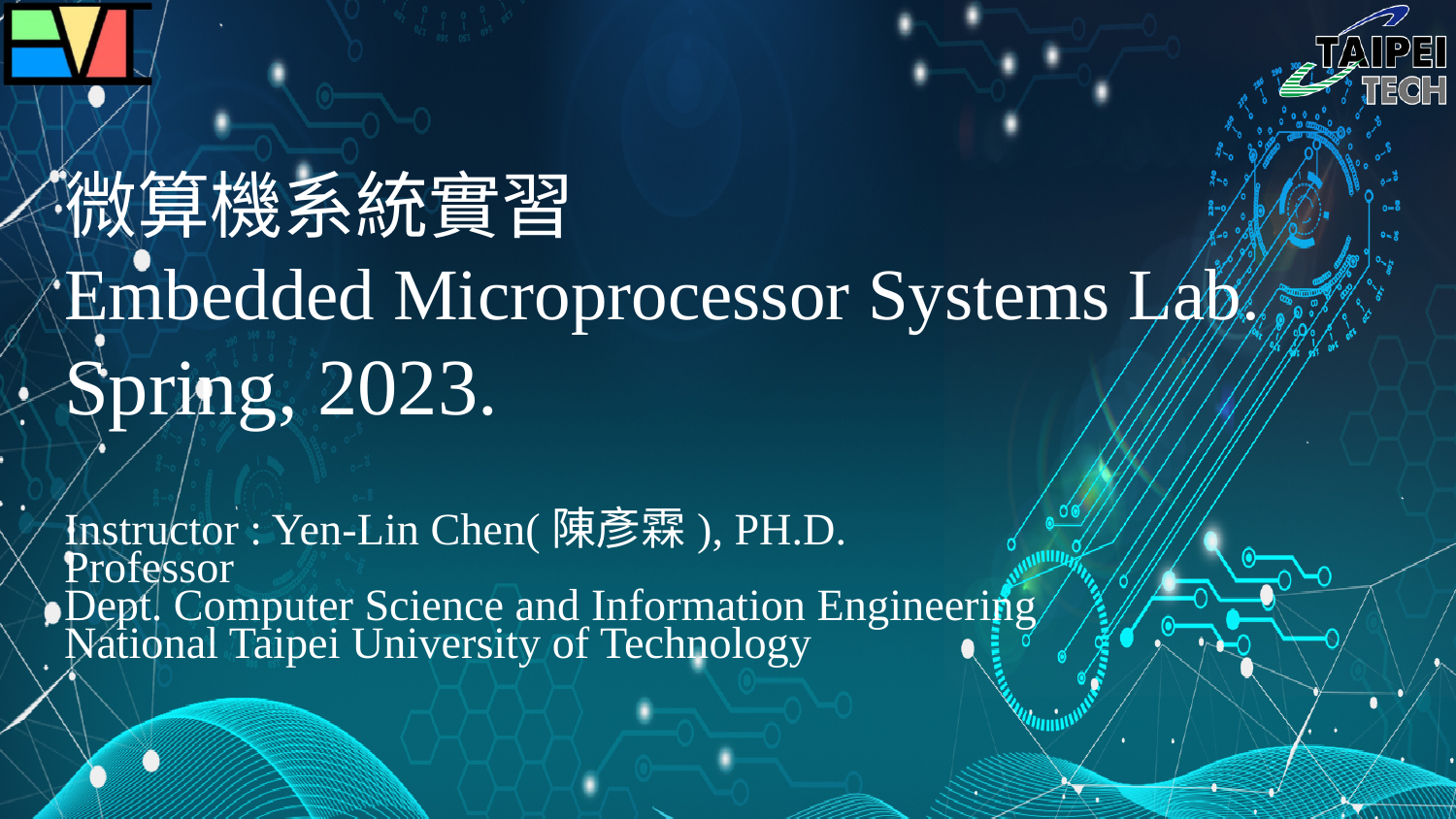

微算機系統實習
Embedded Microprocessor Systems Lab.
Spring, 2023.
Instructor : Yen-Lin Chen(陳彥霖), PH.D.
Professor
Dept. Computer Science and Information Engineering
National Taipei University of Technology